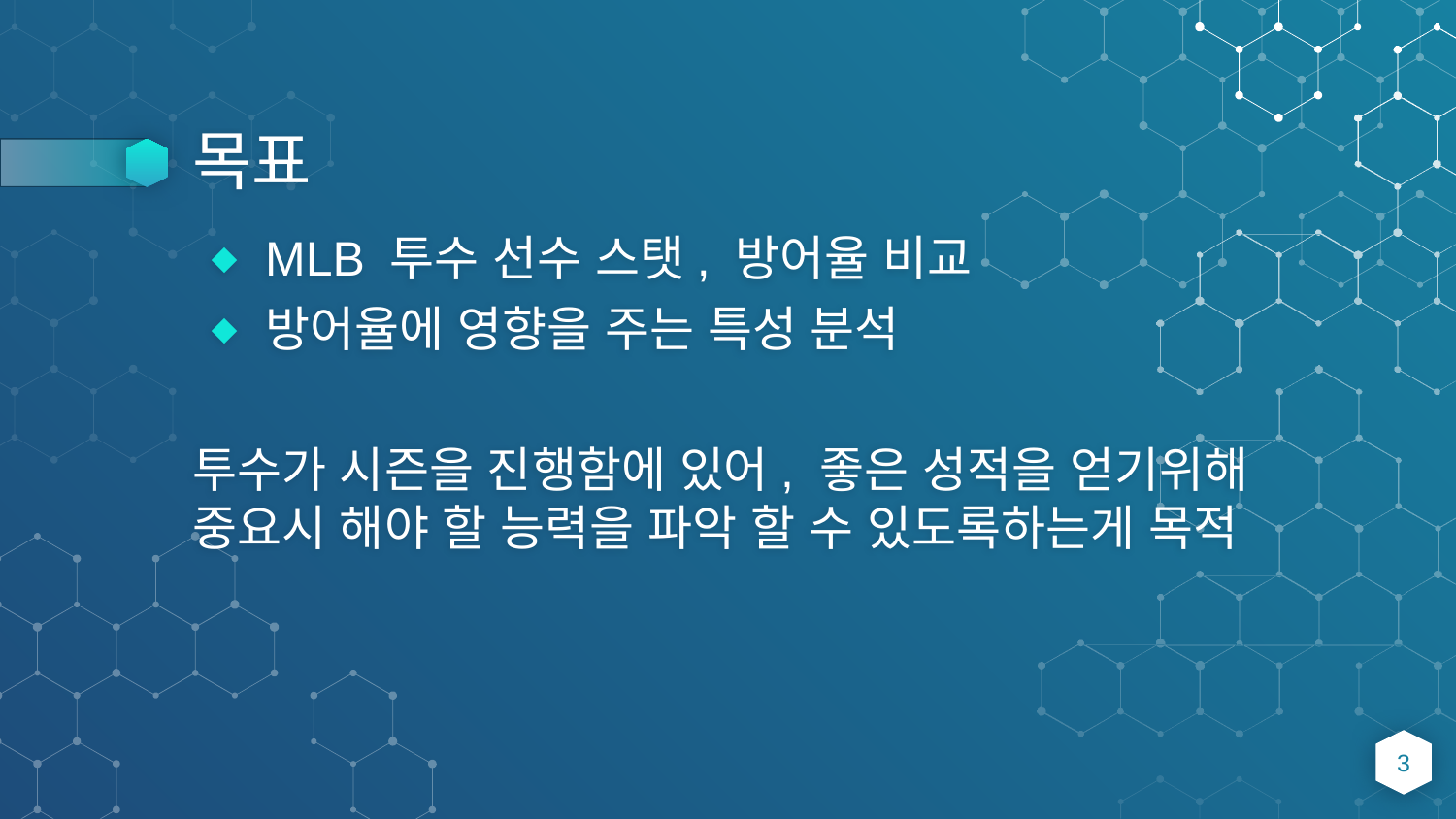

# 목표
MLB 투수 선수 스탯, 방어율 비교
방어율에 영향을 주는 특성 분석

투수가 시즌을 진행함에 있어, 좋은 성적을 얻기위해 중요시 해야 할 능력을 파악 할 수 있도록하는게 목적
3